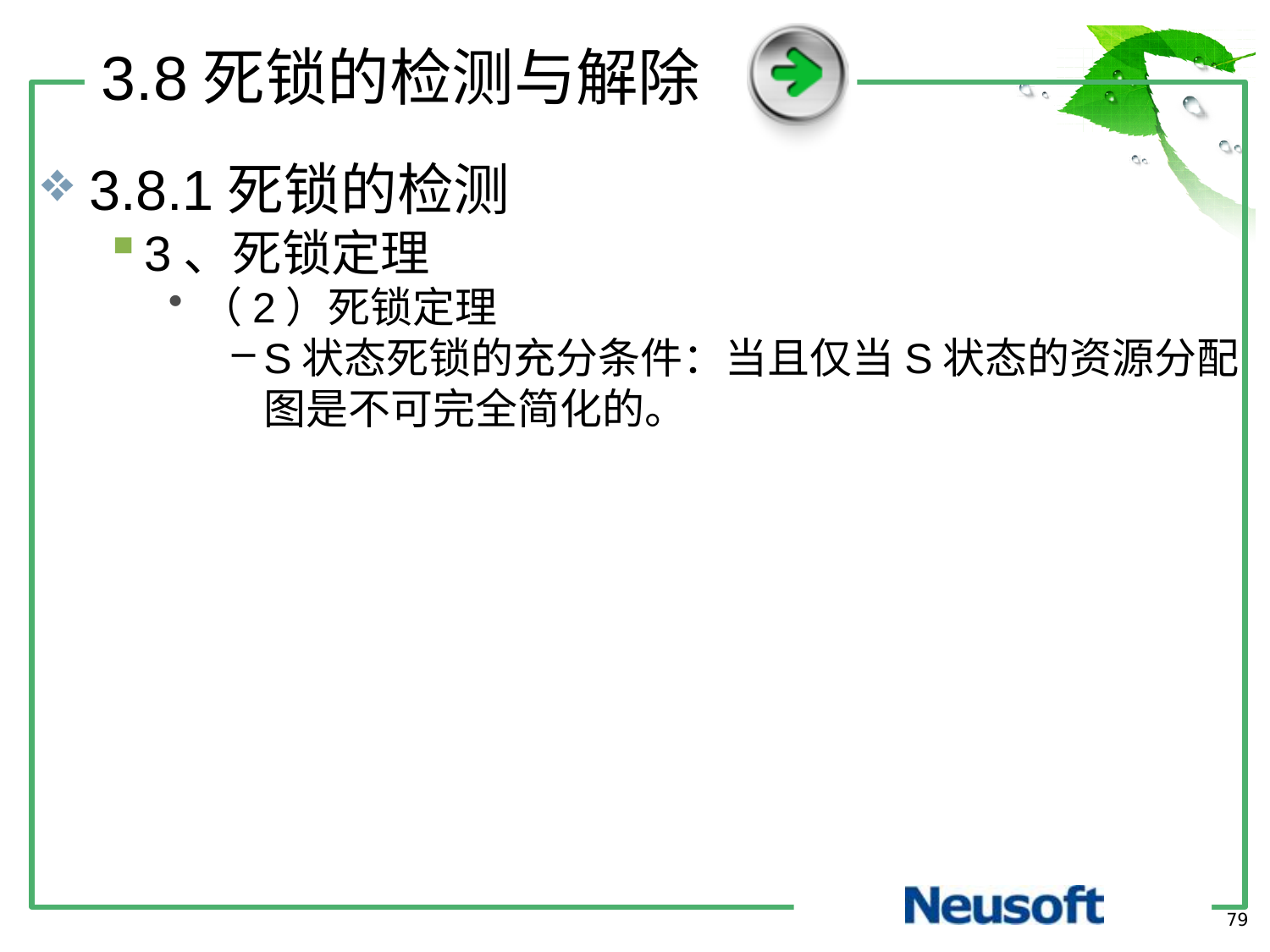

3.8死锁的检测与解除
3.8.1死锁的检测
3、死锁定理
（2）死锁定理
S状态死锁的充分条件：当且仅当S状态的资源分配图是不可完全简化的。
79